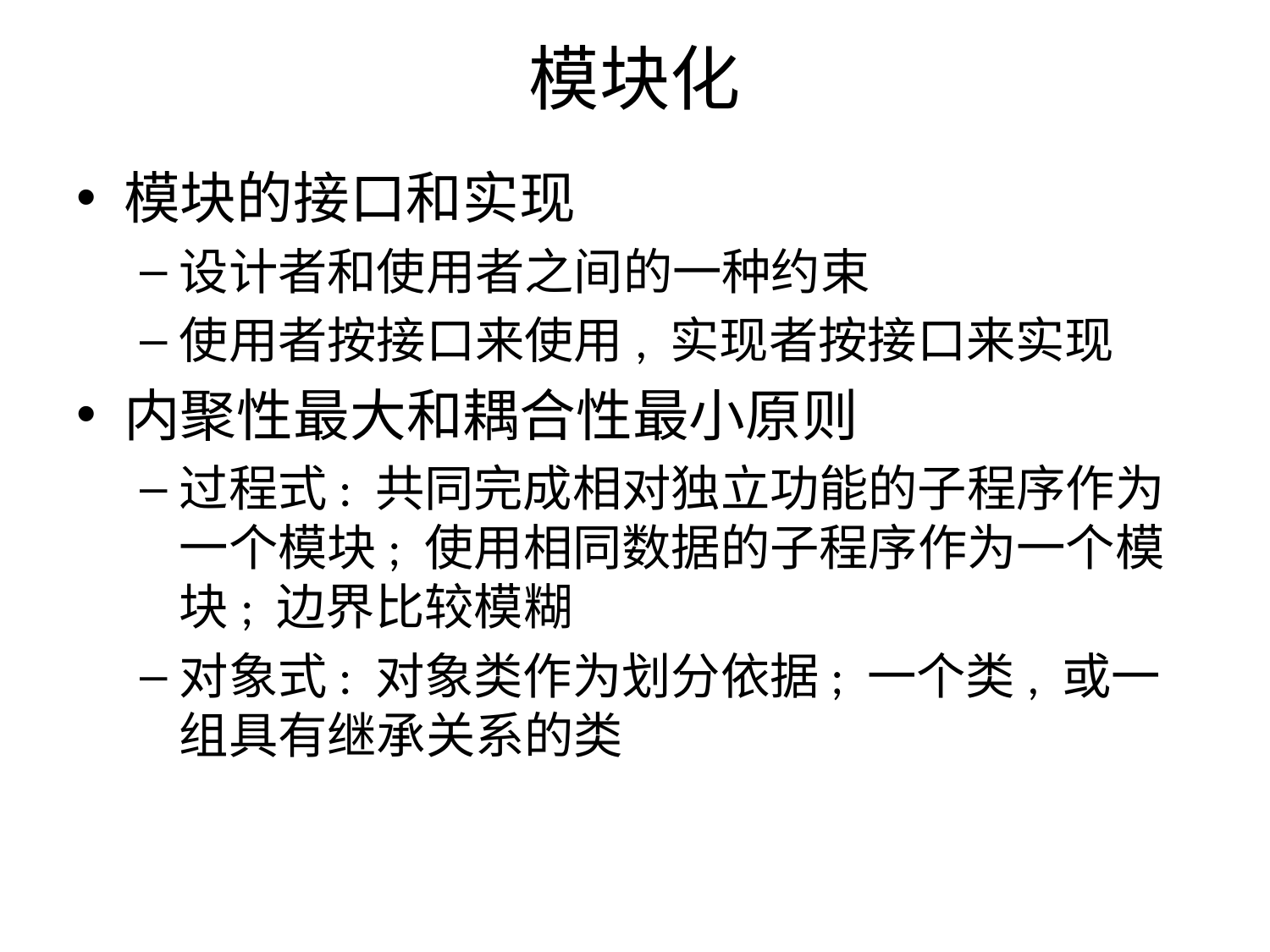

# 模块化
模块的接口和实现
设计者和使用者之间的一种约束
使用者按接口来使用, 实现者按接口来实现
内聚性最大和耦合性最小原则
过程式: 共同完成相对独立功能的子程序作为一个模块; 使用相同数据的子程序作为一个模块; 边界比较模糊
对象式: 对象类作为划分依据; 一个类, 或一组具有继承关系的类